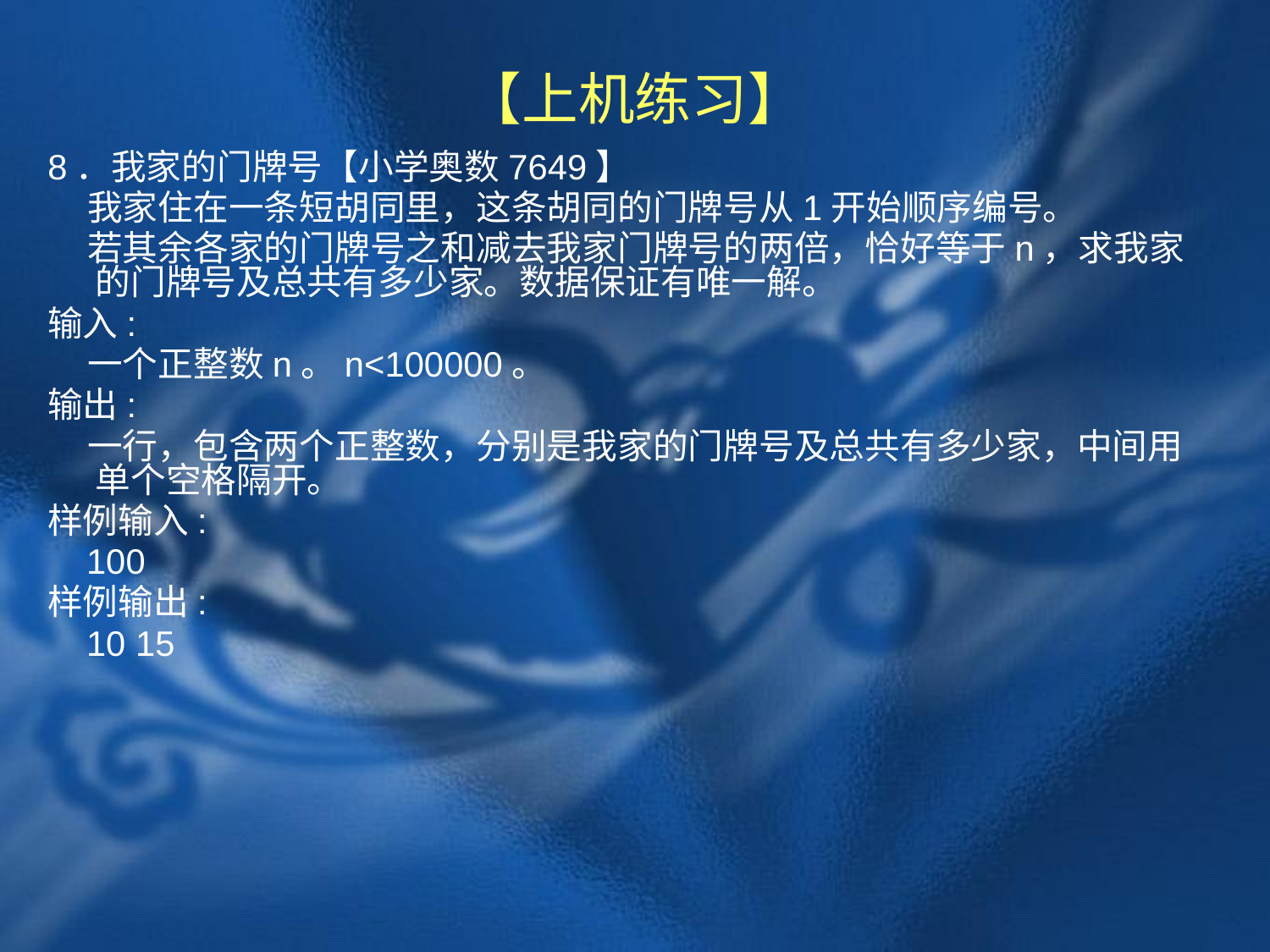

# 【上机练习】
8．我家的门牌号【小学奥数7649】
    我家住在一条短胡同里，这条胡同的门牌号从1开始顺序编号。
    若其余各家的门牌号之和减去我家门牌号的两倍，恰好等于n，求我家的门牌号及总共有多少家。数据保证有唯一解。
输入:
    一个正整数n。n<100000。
输出:
    一行，包含两个正整数，分别是我家的门牌号及总共有多少家，中间用单个空格隔开。
样例输入:
    100
样例输出:
    10 15